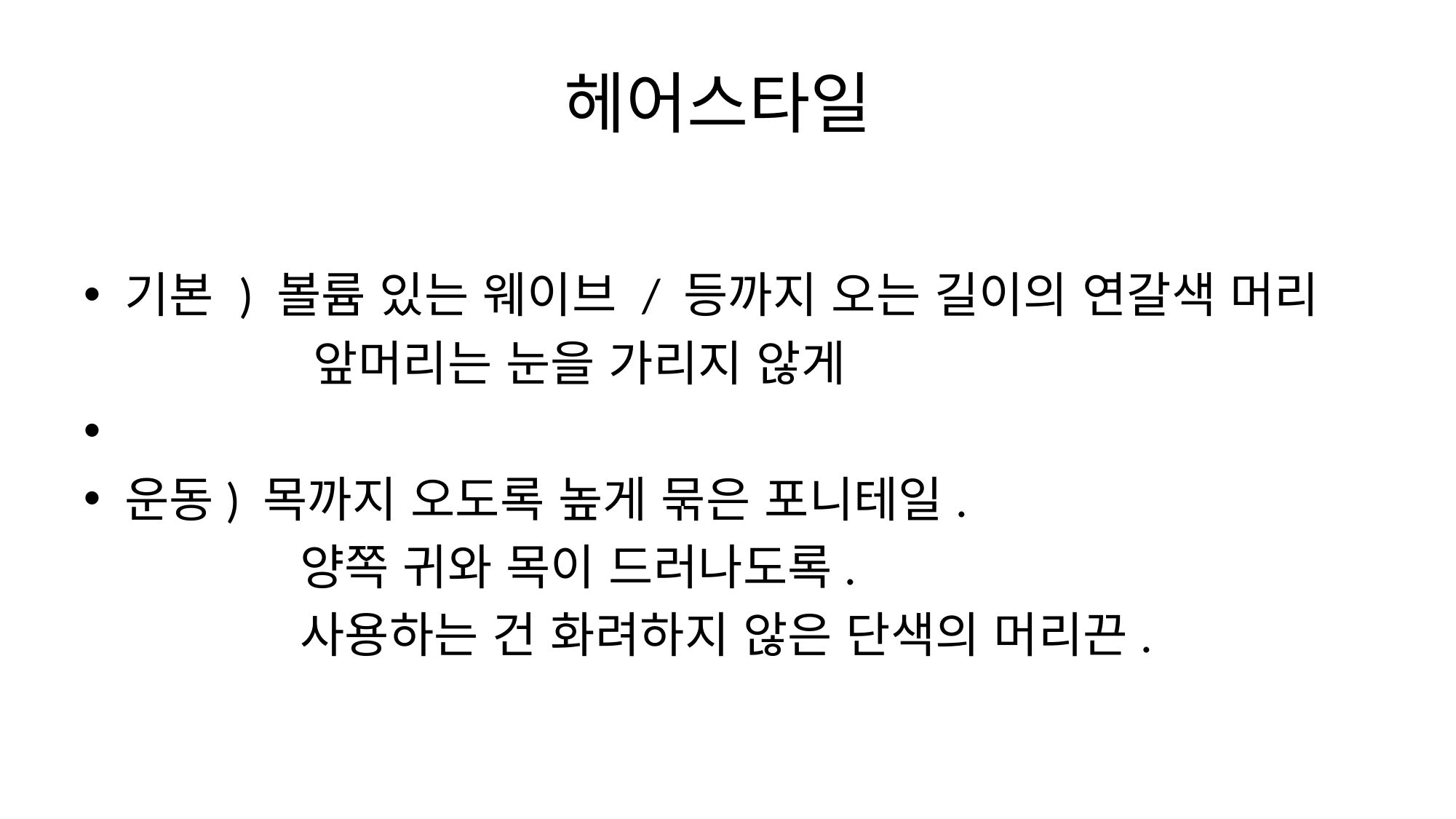

# 헤어스타일

기본 ) 볼륨 있는 웨이브 / 등까지 오는 길이의 연갈색 머리
                앞머리는 눈을 가리지 않게

운동) 목까지 오도록 높게 묶은 포니테일.
               양쪽 귀와 목이 드러나도록.
               사용하는 건 화려하지 않은 단색의 머리끈.